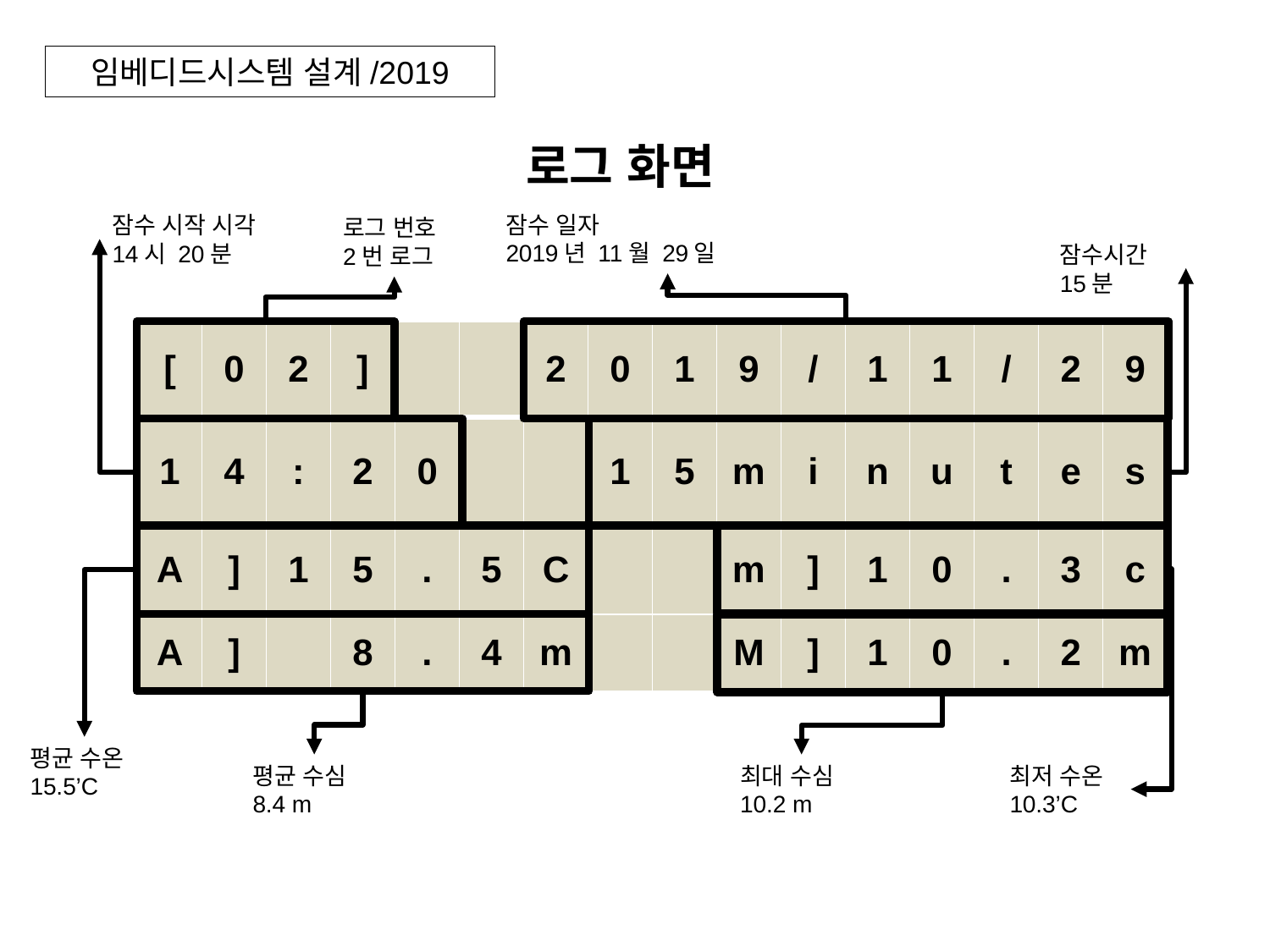

로그 화면
잠수 일자
2019년 11월 29일
잠수 시작 시각
14시 20분
로그 번호
2번 로그
잠수시간
15분

| [ | 0 | 2 | ] |  |  | 2 | 0 | 1 | 9 | / | 1 | 1 | / | 2 | 9 |
| --- | --- | --- | --- | --- | --- | --- | --- | --- | --- | --- | --- | --- | --- | --- | --- |
| 1 | 4 | : | 2 | 0 |  |  | 1 | 5 | m | i | n | u | t | e | s |
| A | ] | 1 | 5 | . | 5 | C |  |  | m | ] | 1 | 0 | . | 3 | c |
| A | ] |  | 8 | . | 4 | m |  |  | M | ] | 1 | 0 | . | 2 | m |

평균 수온
15.5’C
최대 수심
10.2 m
최저 수온
10.3’C
평균 수심
8.4 m